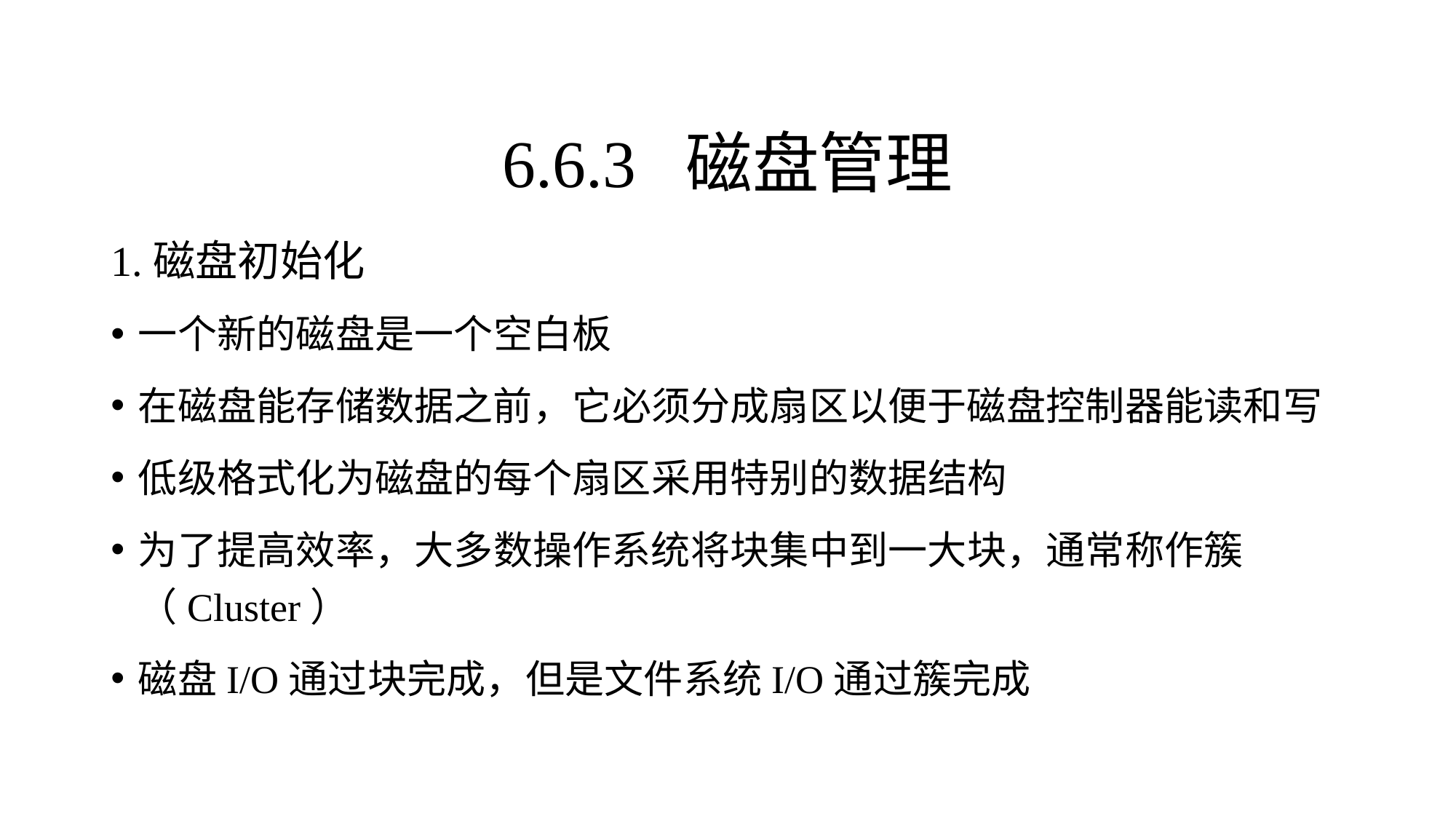

1.磁盘初始化
一个新的磁盘是一个空白板
在磁盘能存储数据之前，它必须分成扇区以便于磁盘控制器能读和写
低级格式化为磁盘的每个扇区采用特别的数据结构
为了提高效率，大多数操作系统将块集中到一大块，通常称作簇（Cluster）
磁盘I/O通过块完成，但是文件系统I/O通过簇完成
6.6.3  磁盘管理
14